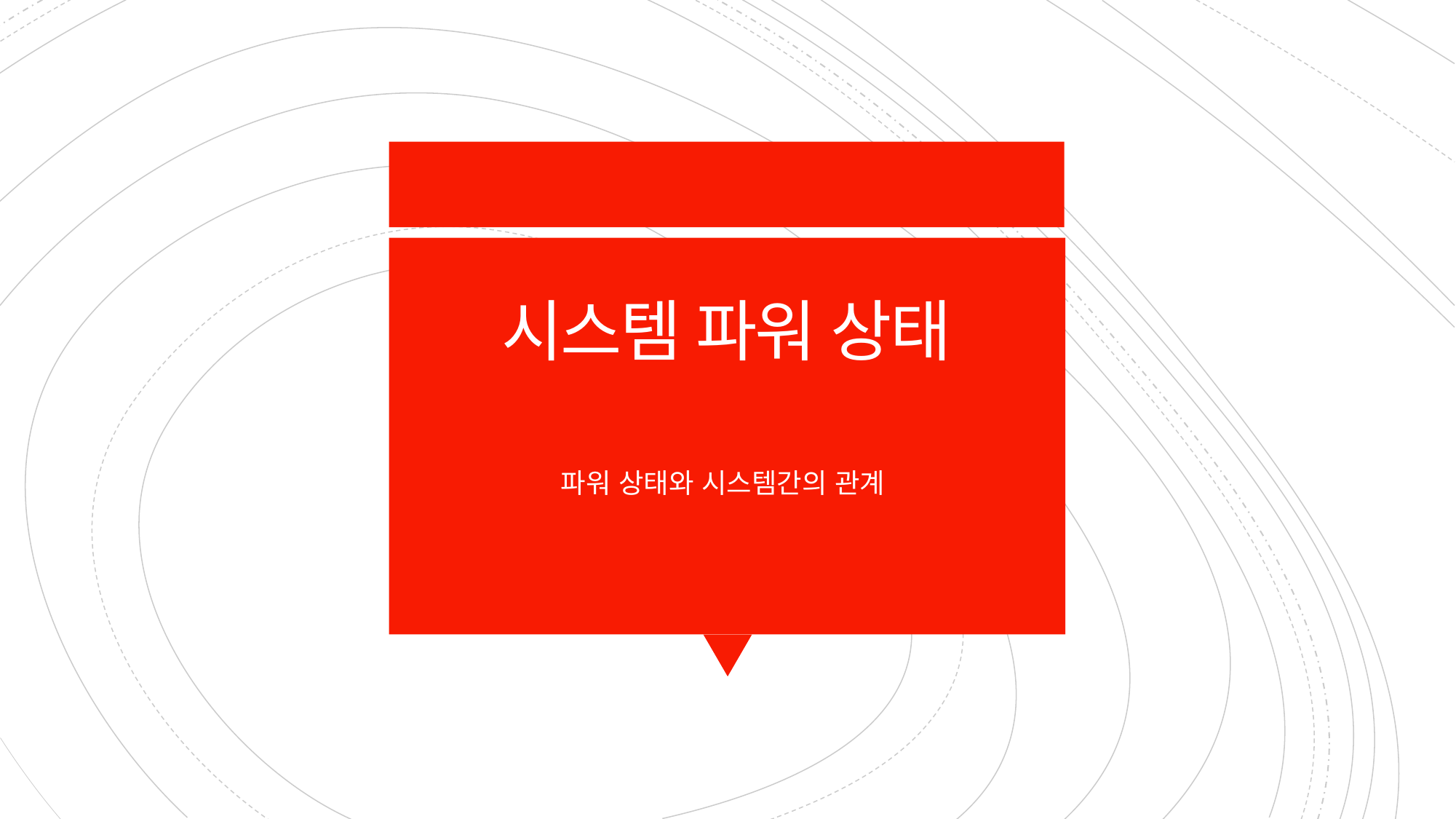

# 시스템 파워 상태
파워 상태와 시스템간의 관계